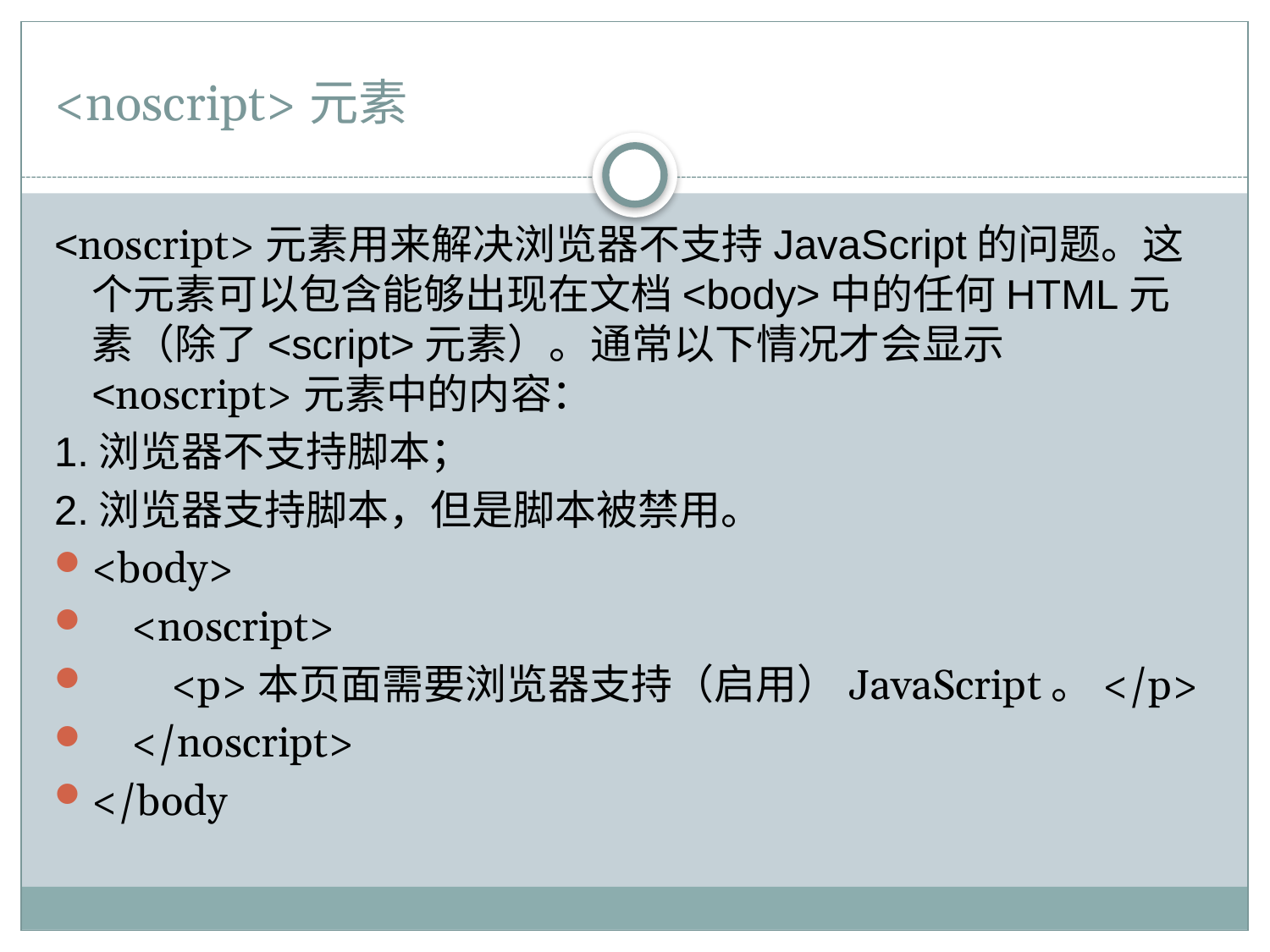

# <noscript>元素
<noscript>元素用来解决浏览器不支持JavaScript的问题。这个元素可以包含能够出现在文档<body>中的任何HTML元素（除了<script>元素）。通常以下情况才会显示<noscript>元素中的内容：
1.浏览器不支持脚本；
2.浏览器支持脚本，但是脚本被禁用。
<body>
    <noscript>
        <p>本页面需要浏览器支持（启用）JavaScript。</p>
    </noscript>
</body